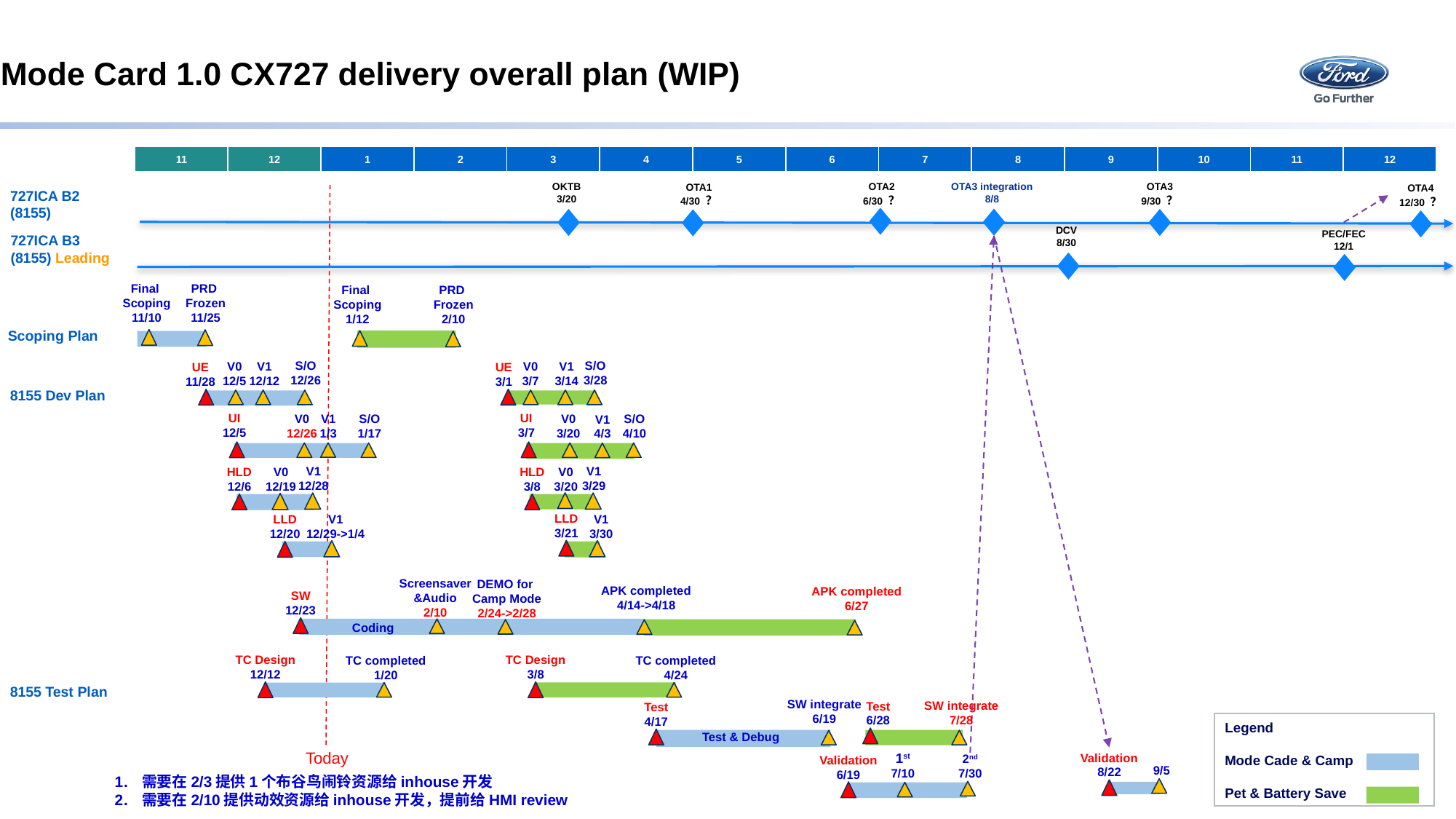

# Mode Card 1.0 CX727 delivery overall plan (WIP)
| 11 | 12 | 1 | 2 | 3 | 4 | 5 | 6 | 7 | 8 | 9 | 10 | 11 | 12 |
| --- | --- | --- | --- | --- | --- | --- | --- | --- | --- | --- | --- | --- | --- |
OTA3 integration
8/8

OKTB
3/20

OTA2
6/30 ？

OTA3
9/30 ？

OTA1
4/30 ？

OTA4
12/30 ？

727ICA B2
(8155)
DCV
8/30

PEC/FEC
12/1

727ICA B3
(8155) Leading
PRD
Frozen
11/25
Final
Scoping
11/10

Final
Scoping
1/12

PRD
Frozen
2/10

Scoping Plan

V0
3/7

V1
3/14

V0
12/5
V1
12/12
UE
3/1
UE
11/28
S/O
3/28

S/O
12/26

8155 Dev Plan

UI
3/7

UI
12/5
V0
3/20
V0
12/26

V1
1/3
V1
4/3

S/O
4/10

S/O
1/17

V1
3/29

V1
12/28

HLD
3/8

V0
12/19

HLD
12/6

V0
3/20

LLD
3/21

LLD
12/20

V1
3/30

V1
12/29->1/4

APK completed
4/14->4/18

Screensaver
&Audio
2/10

APK completed
6/27

DEMO for
Camp Mode
2/24->2/28

SW
12/23

Coding

TC Design
12/12

TC Design
3/8

TC completed
1/20

TC completed
4/24

8155 Test Plan

Test
6/28

Test
4/17

SW integrate
6/19

SW integrate
7/28

Legend

Mode Cade & Camp

Pet & Battery Save

Test & Debug

Today
Validation
8/22

Validation
6/19

1st
7/10

2nd
7/30

9/5

需要在2/3提供1个布谷鸟闹铃资源给inhouse开发
需要在2/10提供动效资源给inhouse开发，提前给HMI review